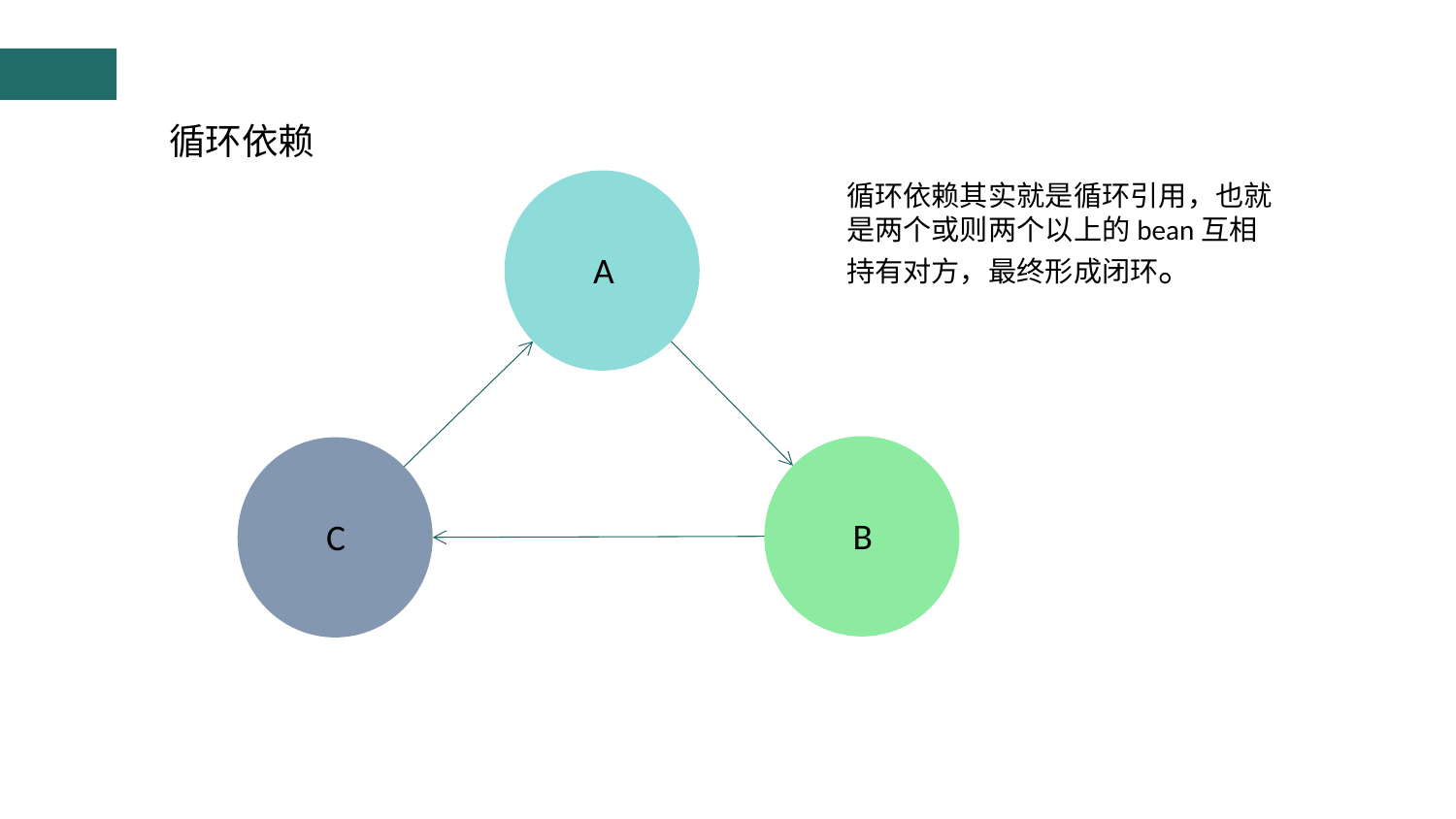

循环依赖

   A
循环依赖其实就是循环引用，也就是两个或则两个以上的bean互相持有对方，最终形成闭环。

   B

   C